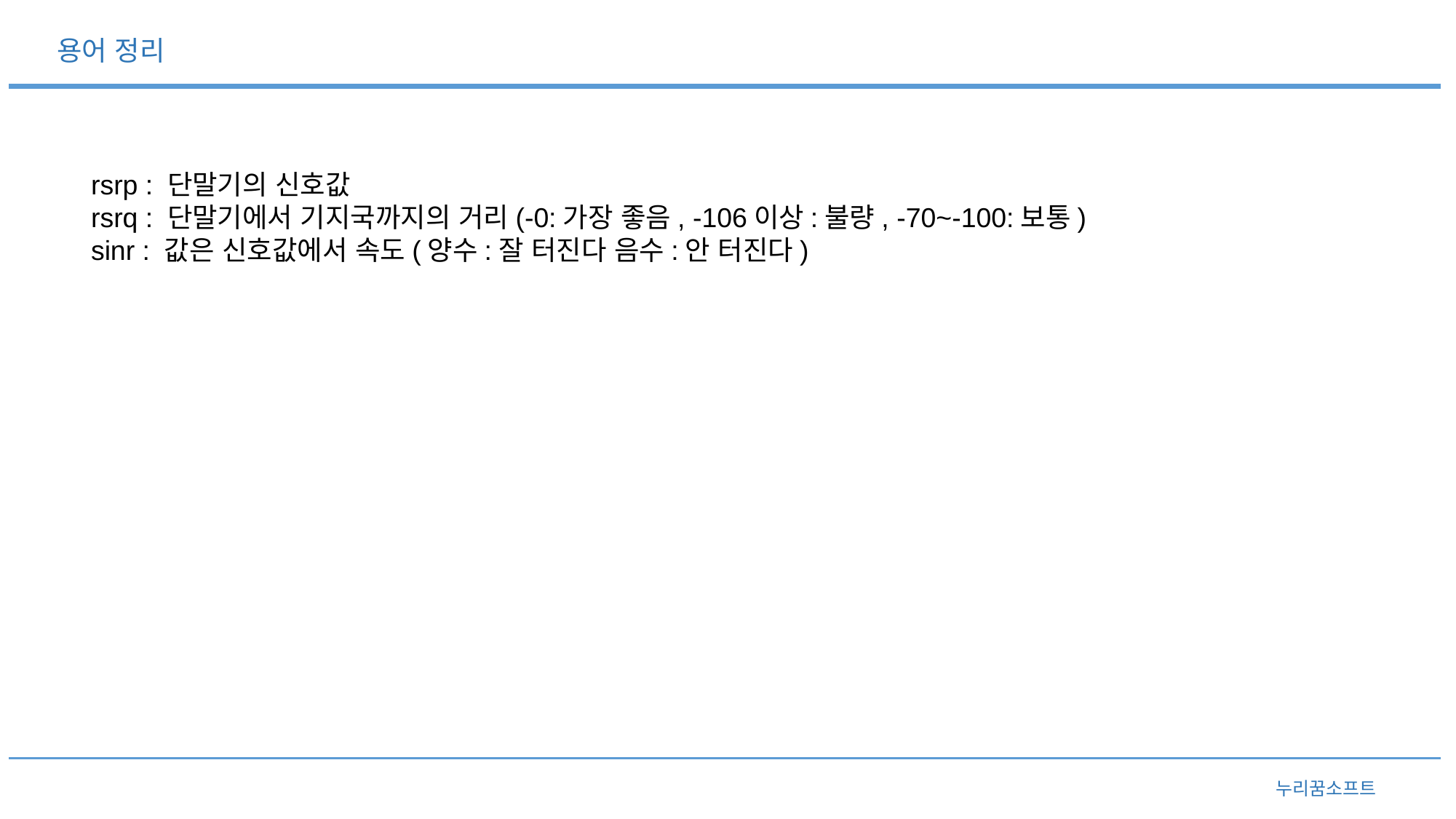

용어 정리
rsrp : 단말기의 신호값
rsrq : 단말기에서 기지국까지의 거리(-0:가장 좋음, -106이상:불량, -70~-100:보통)
sinr : 값은 신호값에서 속도(양수:잘 터진다 음수:안 터진다)
누리꿈소프트